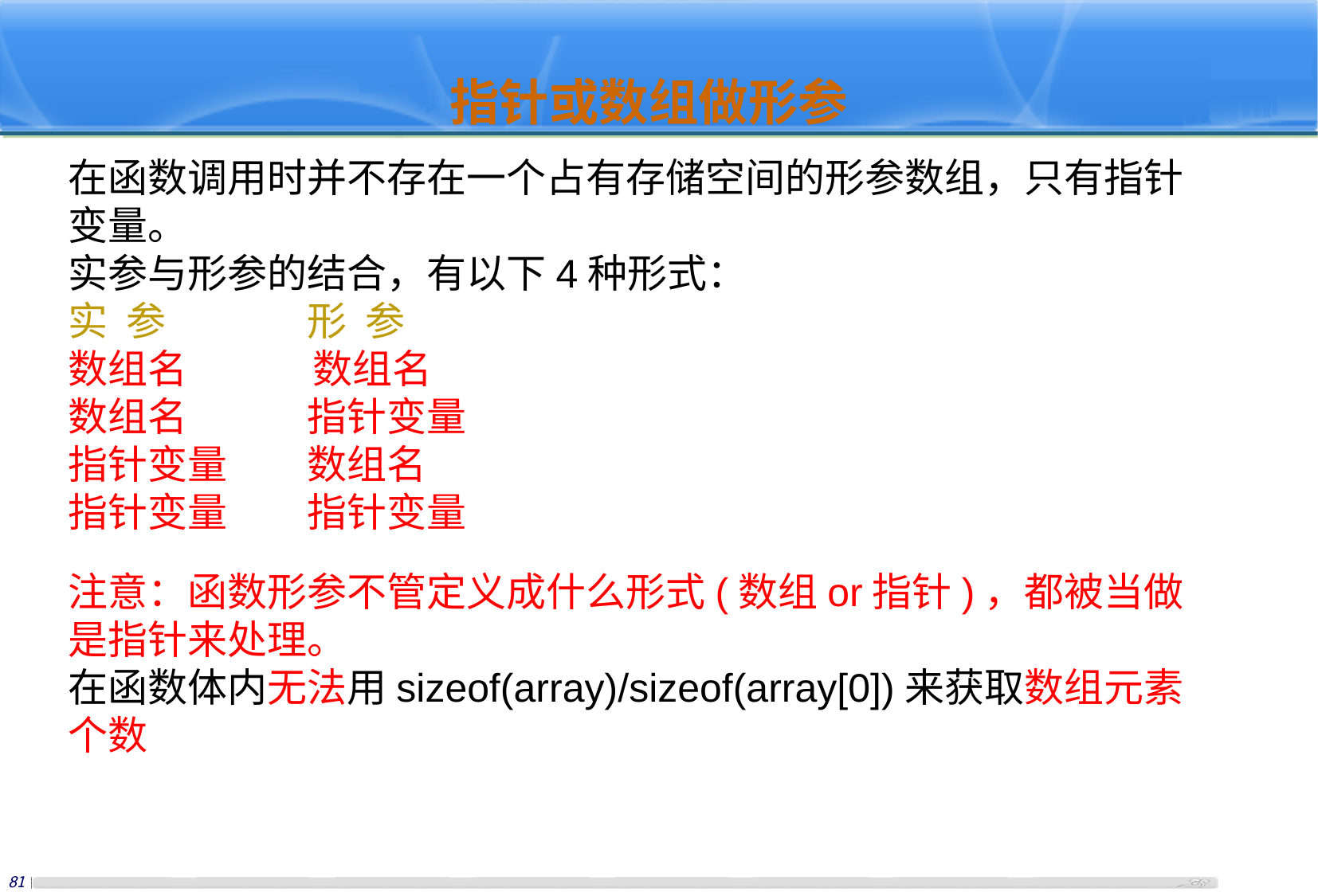

指针或数组做形参
在函数调用时并不存在一个占有存储空间的形参数组，只有指针变量。
实参与形参的结合，有以下4种形式：
实  参 		形  参
数组名              数组名
数组名          	指针变量
指针变量       	数组名
指针变量     	指针变量

注意：函数形参不管定义成什么形式(数组or指针)，都被当做是指针来处理。
在函数体内无法用sizeof(array)/sizeof(array[0])来获取数组元素个数